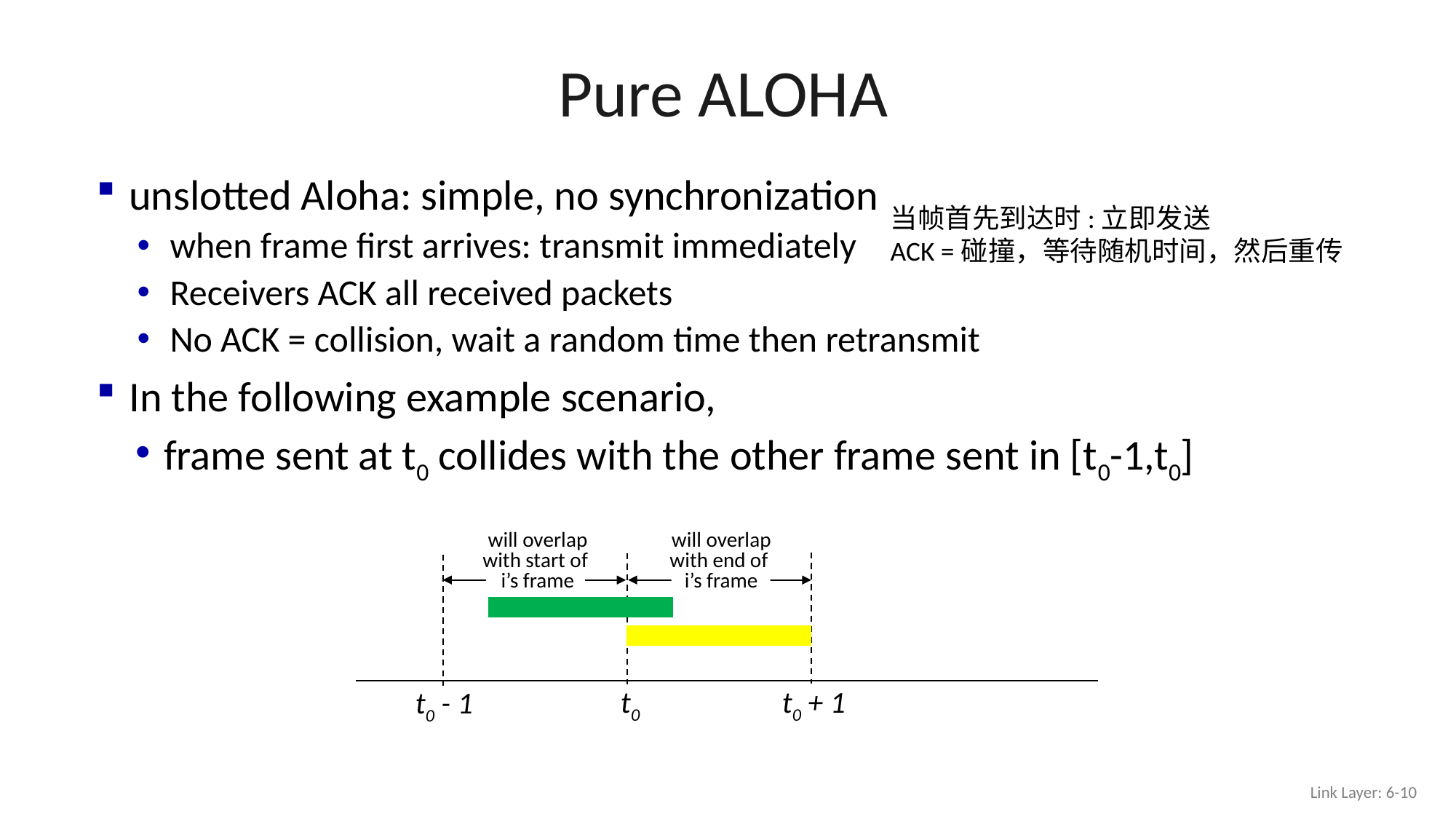

# Pure ALOHA
unslotted Aloha: simple, no synchronization
when frame first arrives: transmit immediately
Receivers ACK all received packets
No ACK = collision, wait a random time then retransmit
In the following example scenario,
frame sent at t0 collides with the other frame sent in [t0-1,t0]
当帧首先到达时:立即发送
ACK =碰撞，等待随机时间，然后重传
will overlap
with start of
i’s frame
will overlap
with end of
i’s frame

t0 + 1
t0
t0 - 1

Link Layer: 6-10